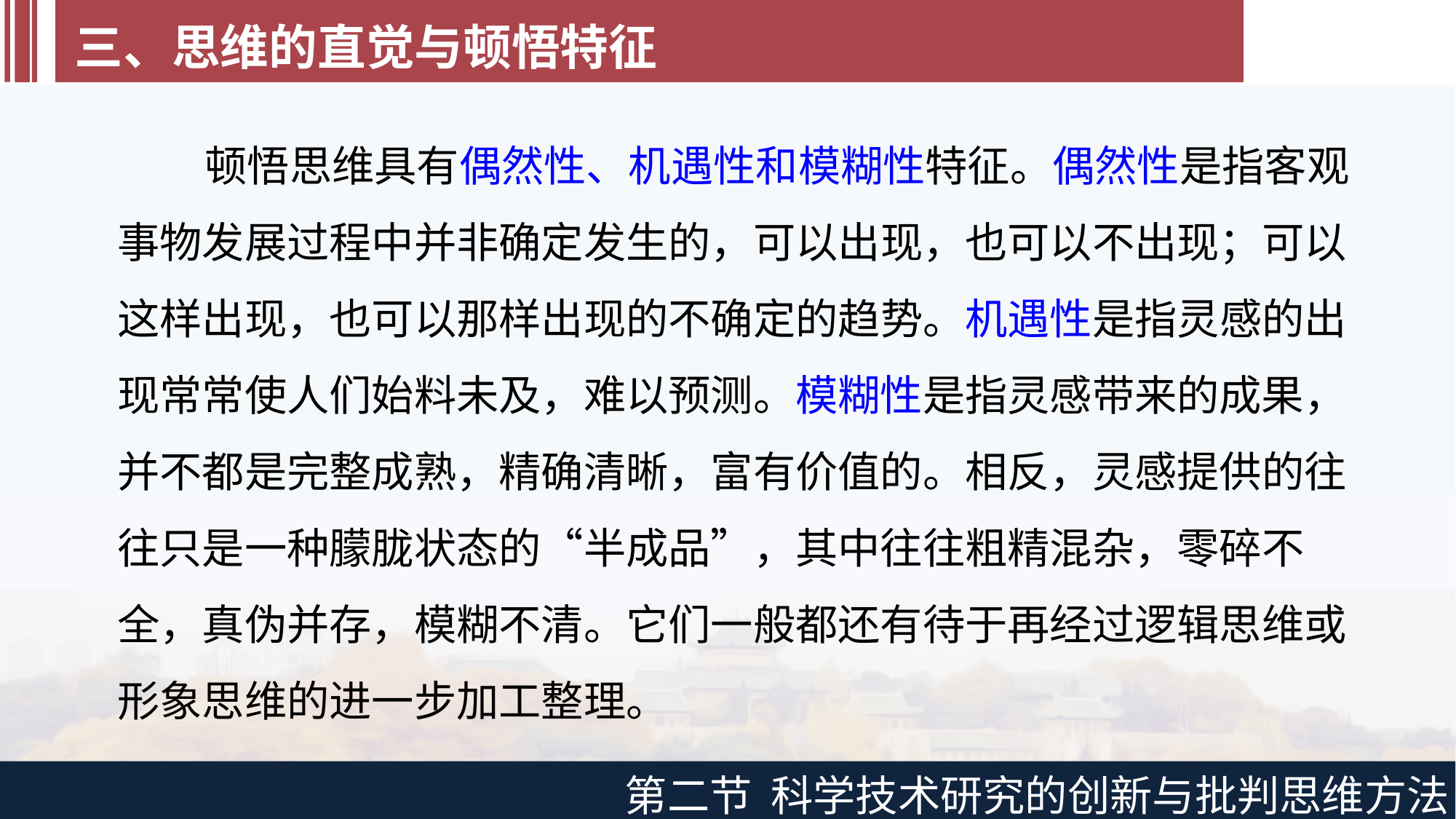

三、思维的直觉与顿悟特征
顿悟思维具有偶然性、机遇性和模糊性特征。偶然性是指客观事物发展过程中并非确定发生的，可以出现，也可以不出现；可以这样出现，也可以那样出现的不确定的趋势。机遇性是指灵感的出现常常使人们始料未及，难以预测。模糊性是指灵感带来的成果，并不都是完整成熟，精确清晰，富有价值的。相反，灵感提供的往往只是一种朦胧状态的“半成品”，其中往往粗精混杂，零碎不全，真伪并存，模糊不清。它们一般都还有待于再经过逻辑思维或形象思维的进一步加工整理。
第二节  科学技术研究的创新与批判思维方法